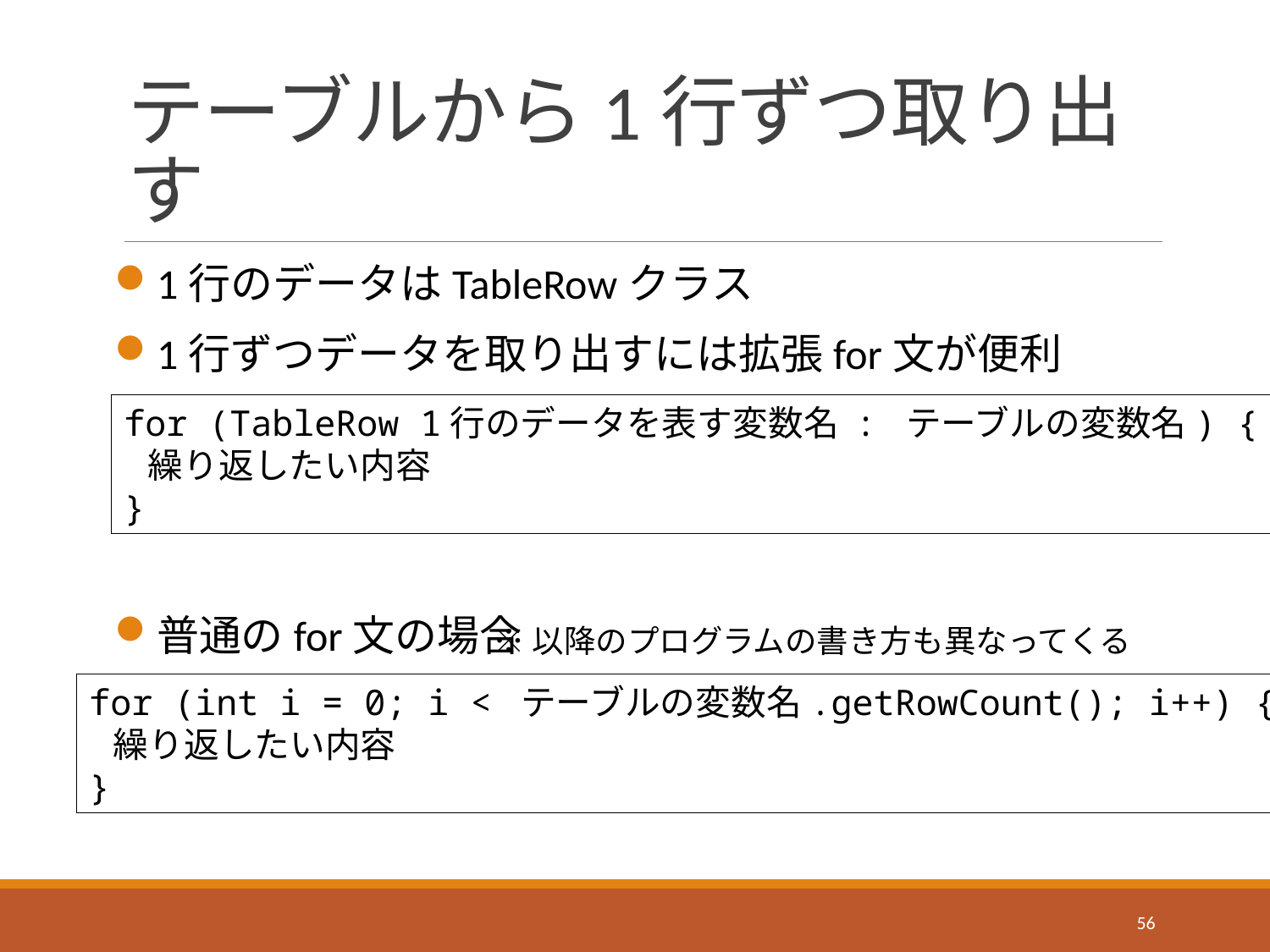

# テーブルから1行ずつ取り出す
1行のデータはTableRowクラス
1行ずつデータを取り出すには拡張for文が便利

普通のfor文の場合

for (TableRow 1行のデータを表す変数名 : テーブルの変数名) {
  繰り返したい内容
}
※以降のプログラムの書き方も異なってくる
for (int i = 0; i < テーブルの変数名.getRowCount(); i++) {
  繰り返したい内容
}
56